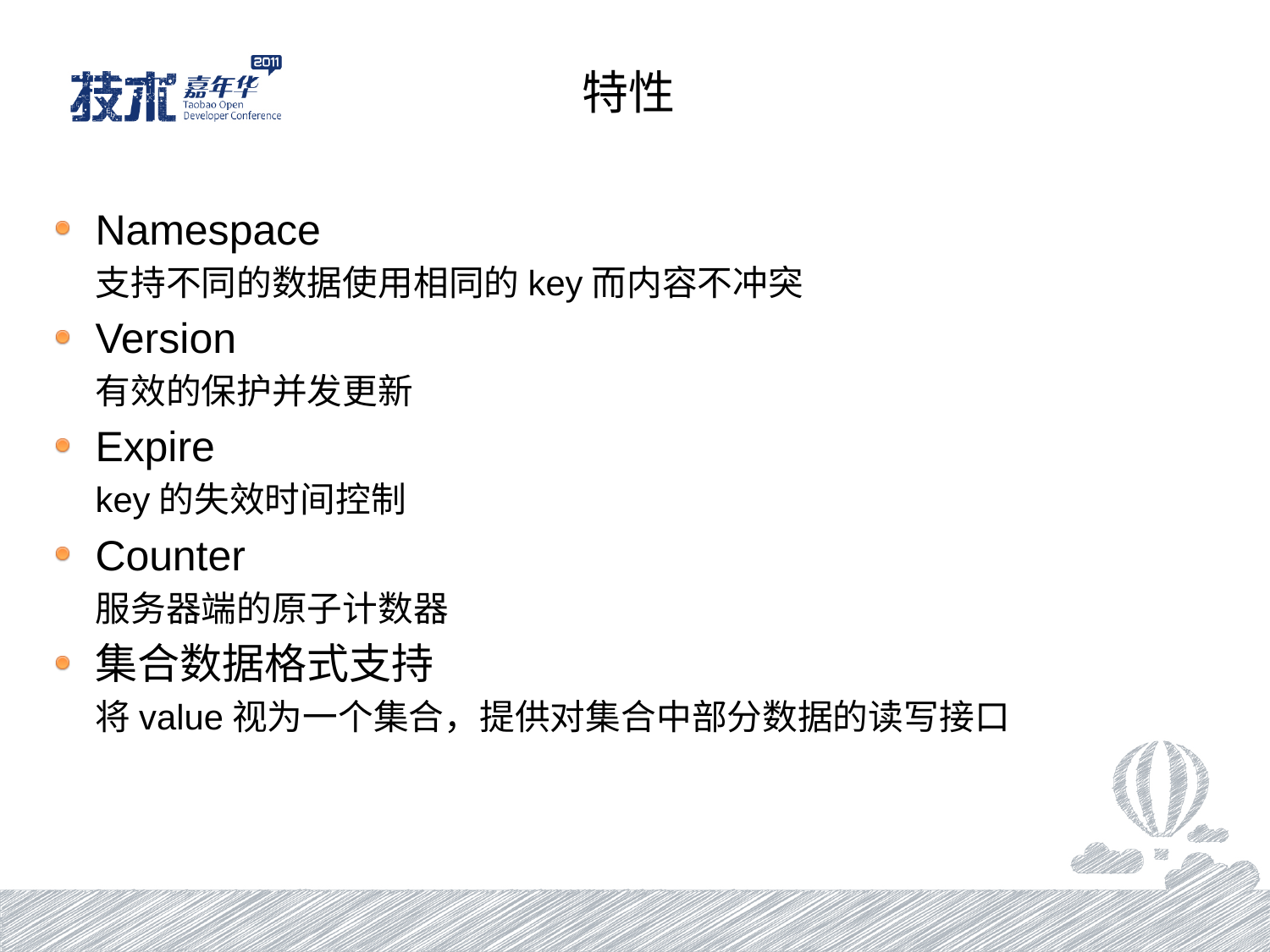

# 特性
Namespace
	支持不同的数据使用相同的key而内容不冲突
Version
	有效的保护并发更新
Expire
	key的失效时间控制
Counter
	服务器端的原子计数器
集合数据格式支持
	将value视为一个集合，提供对集合中部分数据的读写接口